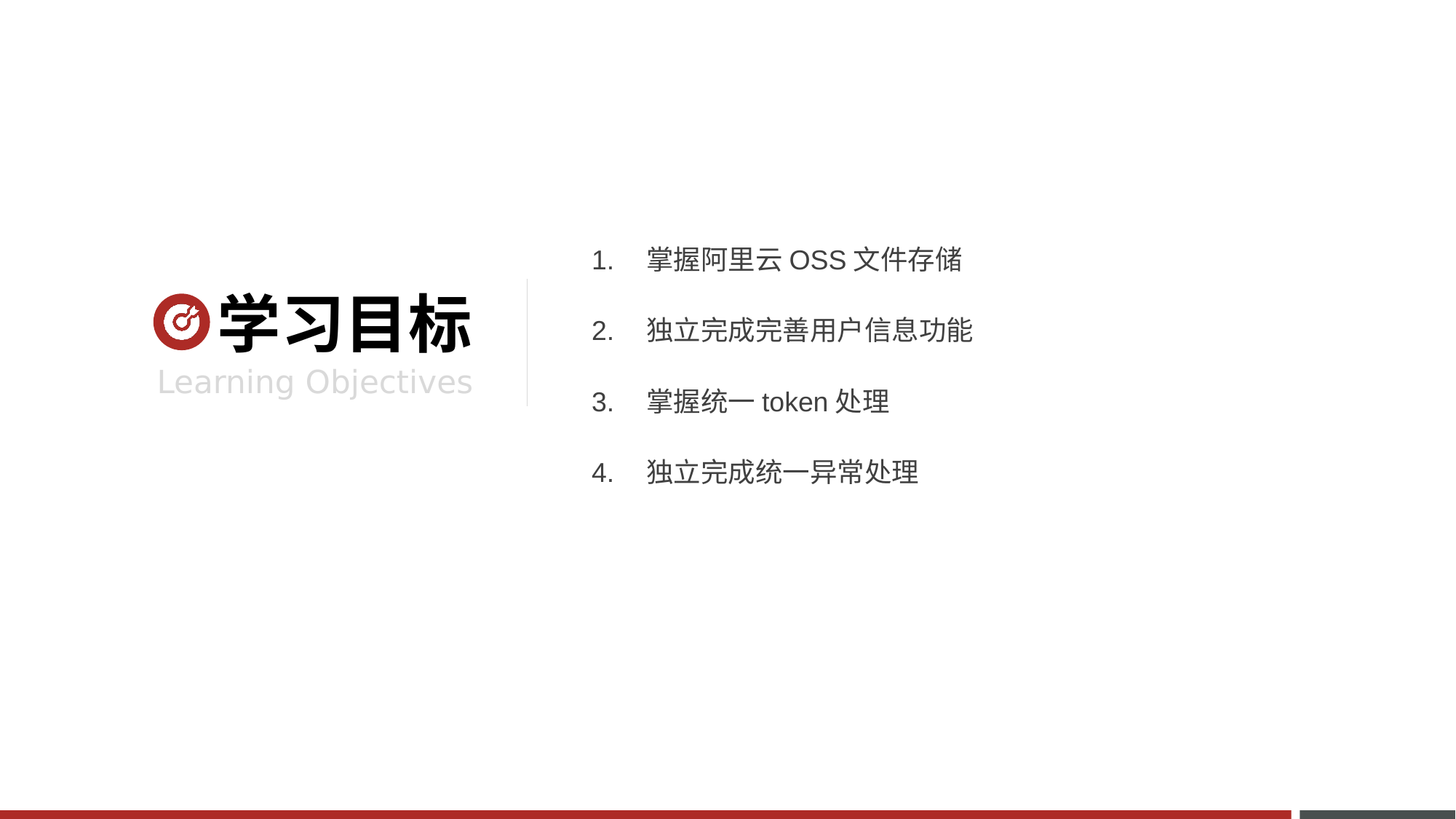

掌握阿里云OSS文件存储
独立完成完善用户信息功能
掌握统一token处理
独立完成统一异常处理